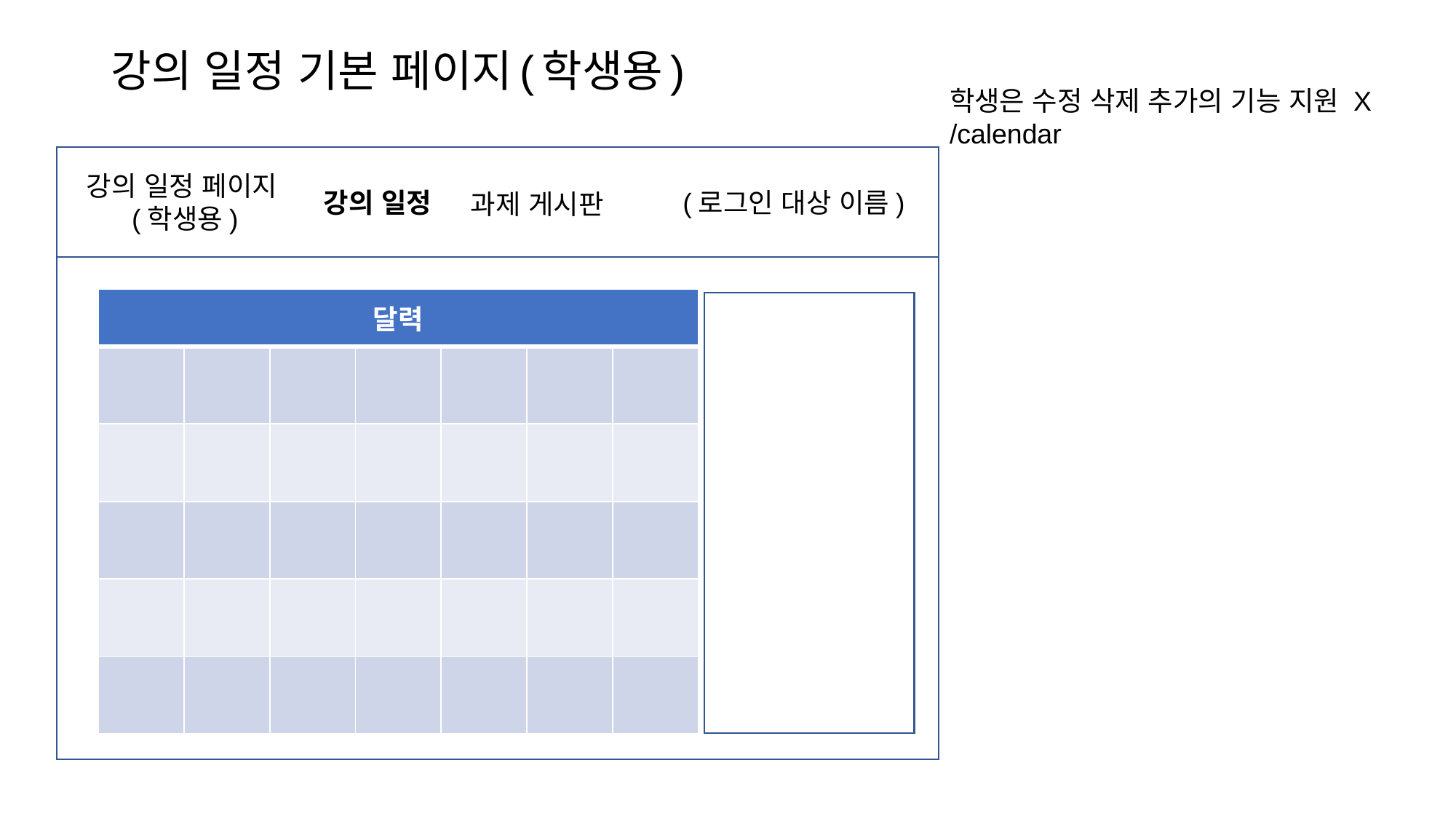

# 강의 일정 기본 페이지(학생용)
학생은 수정 삭제 추가의 기능 지원 X
/calendar

강의 일정 페이지(학생용)
강의 일정
(로그인 대상 이름)
과제 게시판
| 달력 |  |  |  |  |  |  |
| --- | --- | --- | --- | --- | --- | --- |
|  |  |  |  |  |  |  |
|  |  |  |  |  |  |  |
|  |  |  |  |  |  |  |
|  |  |  |  |  |  |  |
|  |  |  |  |  |  |  |